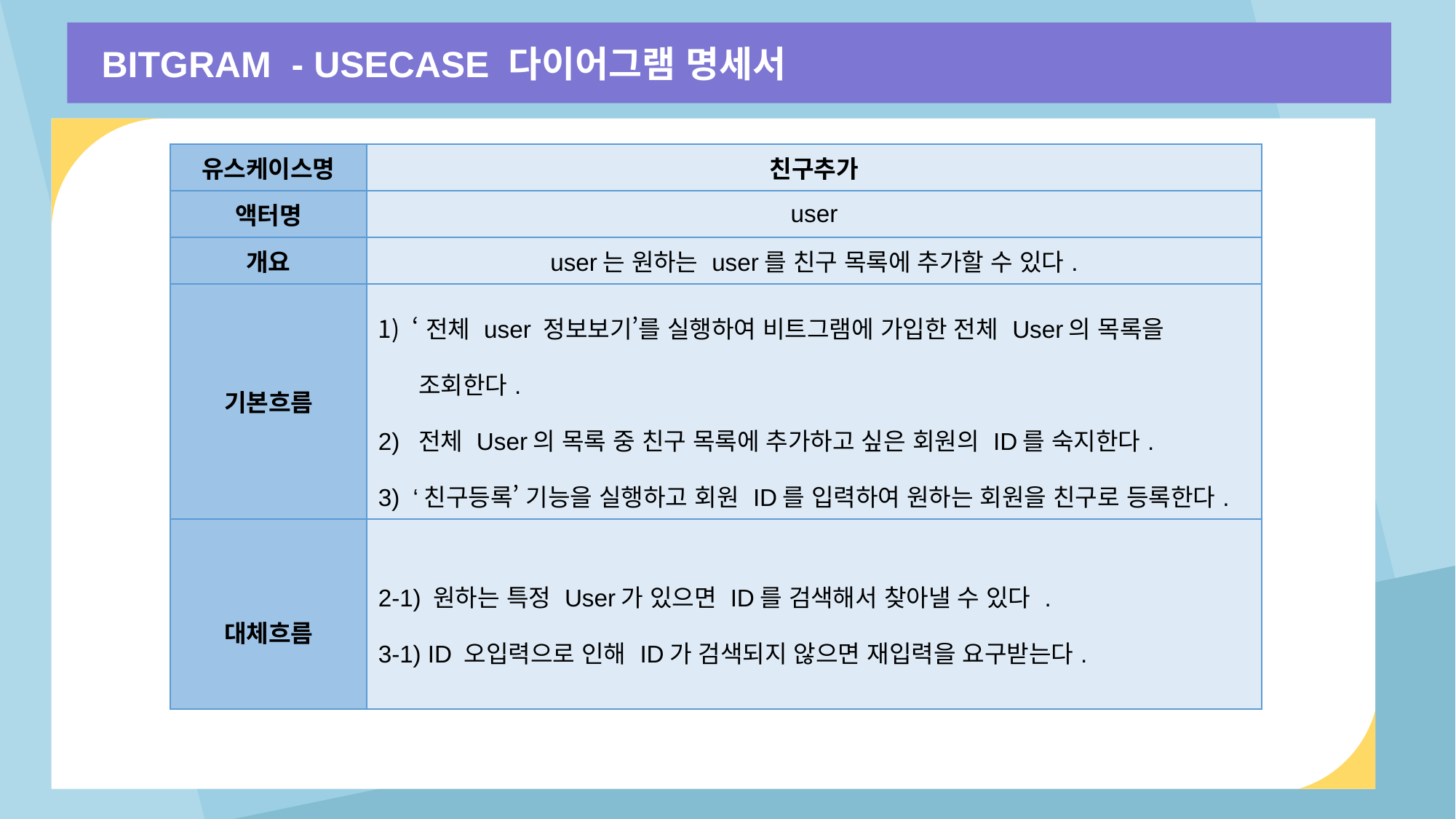

BITGRAM  - USECASE 다이어그램 명세서

| 유스케이스명 | 친구추가 |
| --- | --- |
| 액터명 | user |
| 개요 | user는 원하는 user를 친구 목록에 추가할 수 있다. |
| 기본흐름 | ‘전체 user 정보보기’를 실행하여 비트그램에 가입한 전체 User의 목록을 조회한다. 2) 전체 User의 목록 중 친구 목록에 추가하고 싶은 회원의 ID를 숙지한다. 3) ‘친구등록’ 기능을 실행하고 회원 ID를 입력하여 원하는 회원을 친구로 등록한다. |
| 대체흐름 | 2-1) 원하는 특정 User가 있으면 ID를 검색해서 찾아낼 수 있다 . 3-1) ID 오입력으로 인해 ID가 검색되지 않으면 재입력을 요구받는다. |